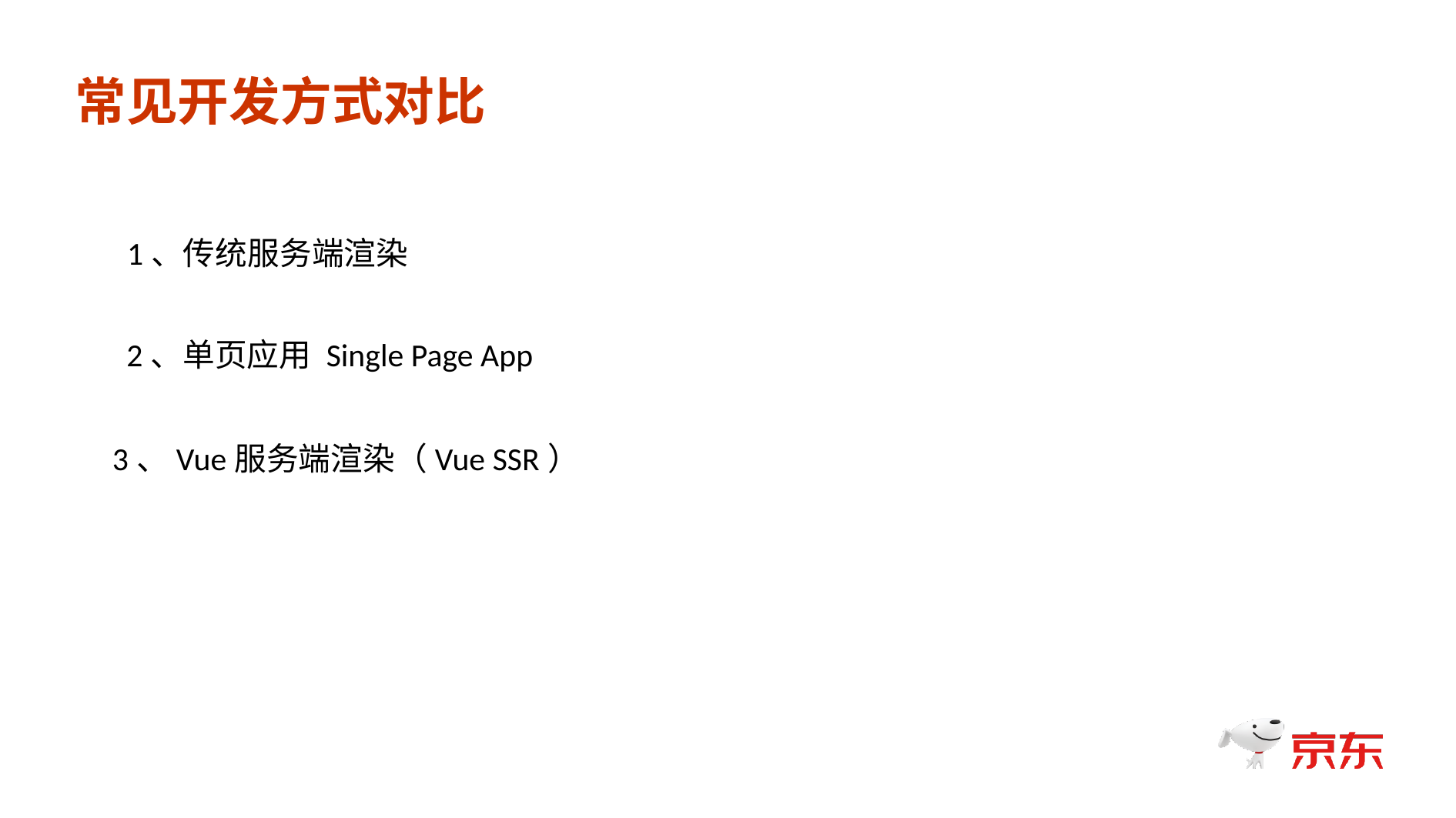

常见开发方式对比
1、传统服务端渲染
2、单页应用 Single Page App
3、Vue服务端渲染（Vue SSR）